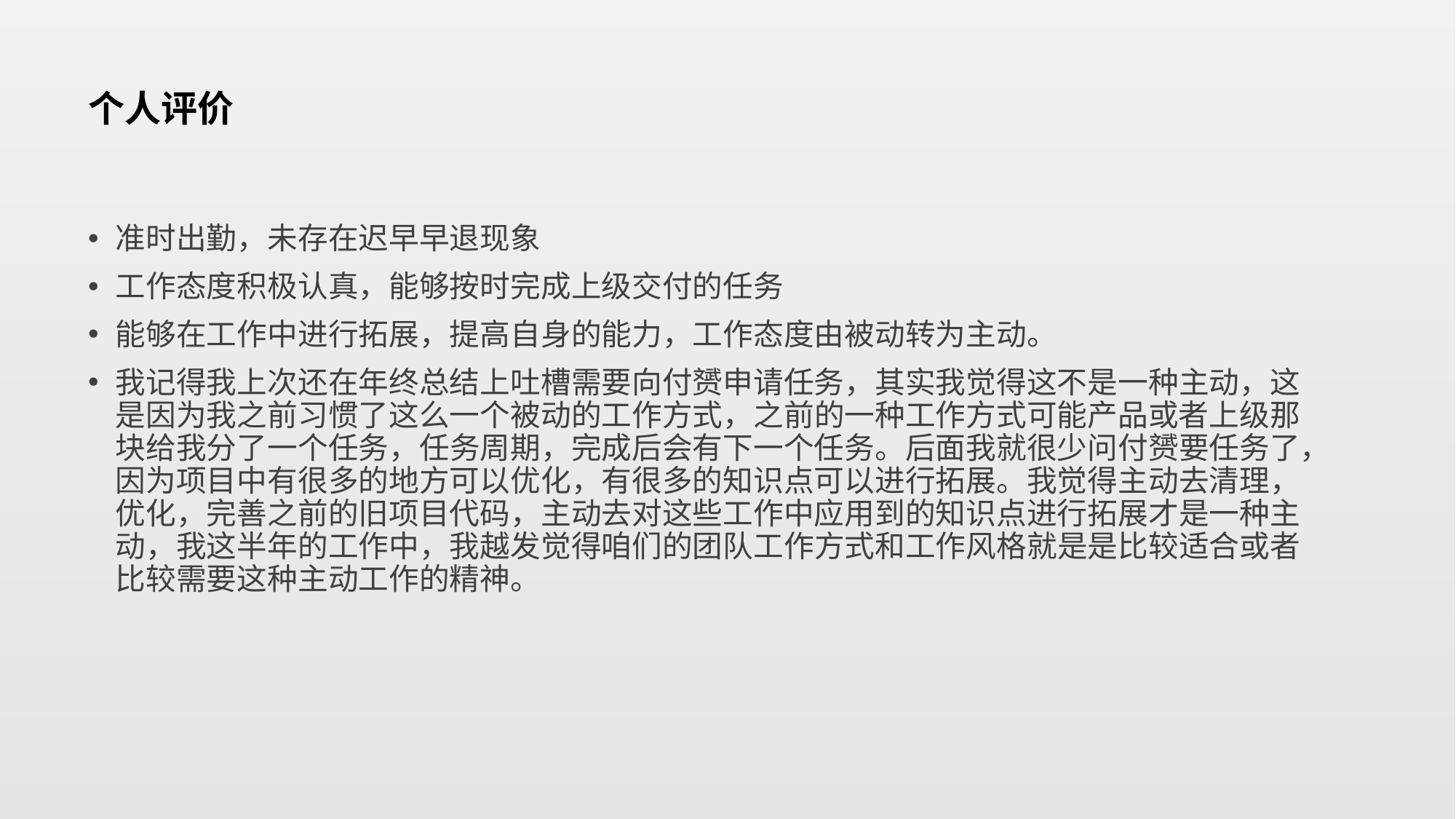

# 个人评价
准时出勤，未存在迟早早退现象
工作态度积极认真，能够按时完成上级交付的任务
能够在工作中进行拓展，提高自身的能力，工作态度由被动转为主动。
我记得我上次还在年终总结上吐槽需要向付赟申请任务，其实我觉得这不是一种主动，这是因为我之前习惯了这么一个被动的工作方式，之前的一种工作方式可能产品或者上级那块给我分了一个任务，任务周期，完成后会有下一个任务。后面我就很少问付赟要任务了，因为项目中有很多的地方可以优化，有很多的知识点可以进行拓展。我觉得主动去清理，优化，完善之前的旧项目代码，主动去对这些工作中应用到的知识点进行拓展才是一种主动，我这半年的工作中，我越发觉得咱们的团队工作方式和工作风格就是是比较适合或者比较需要这种主动工作的精神。